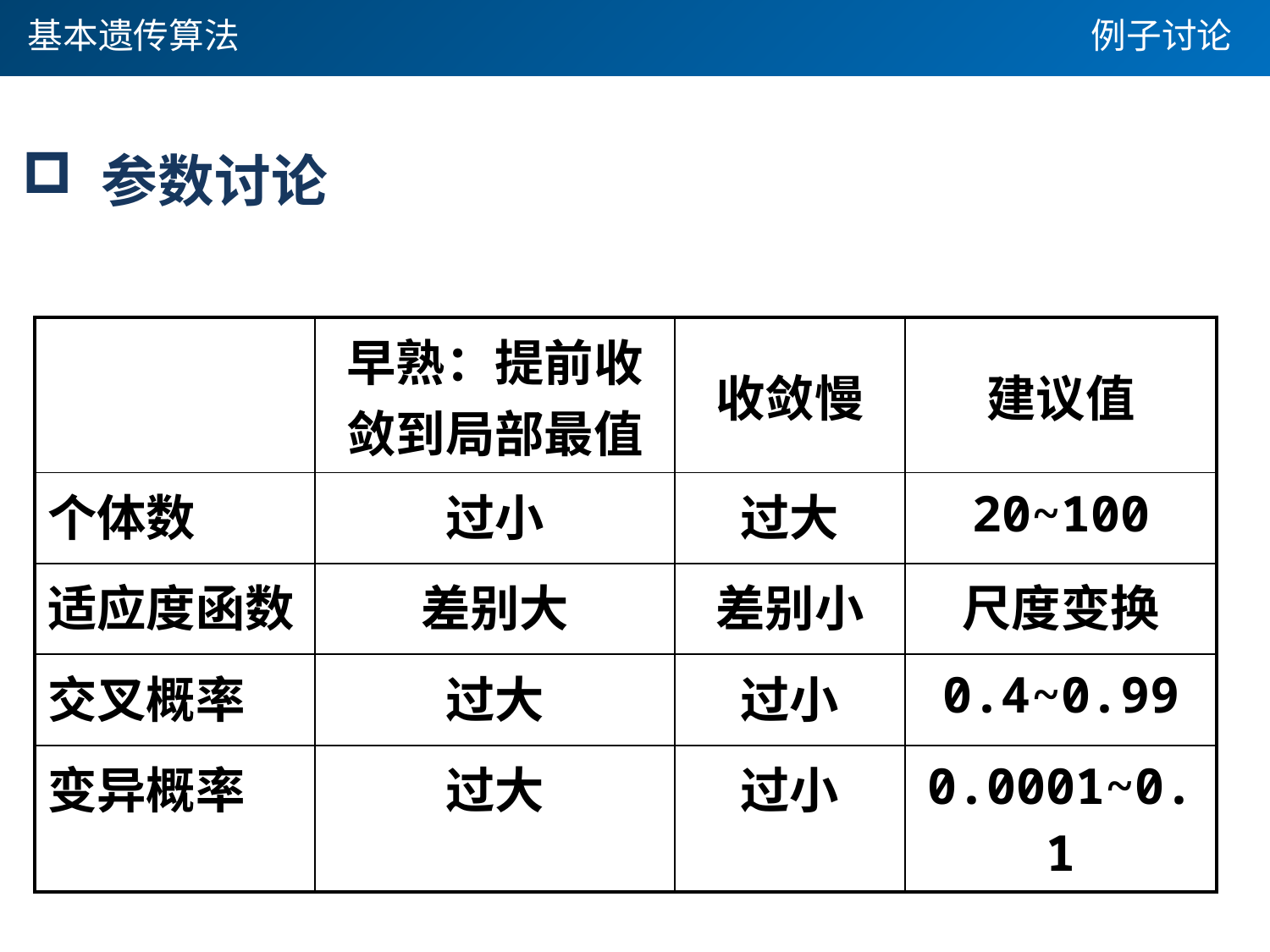

基本遗传算法
例子讨论
 参数讨论
|  | 早熟：提前收敛到局部最值 | 收敛慢 | 建议值 |
| --- | --- | --- | --- |
| 个体数 | 过小 | 过大 | 20~100 |
| 适应度函数 | 差别大 | 差别小 | 尺度变换 |
| 交叉概率 | 过大 | 过小 | 0.4~0.99 |
| 变异概率 | 过大 | 过小 | 0.0001~0.1 |
60